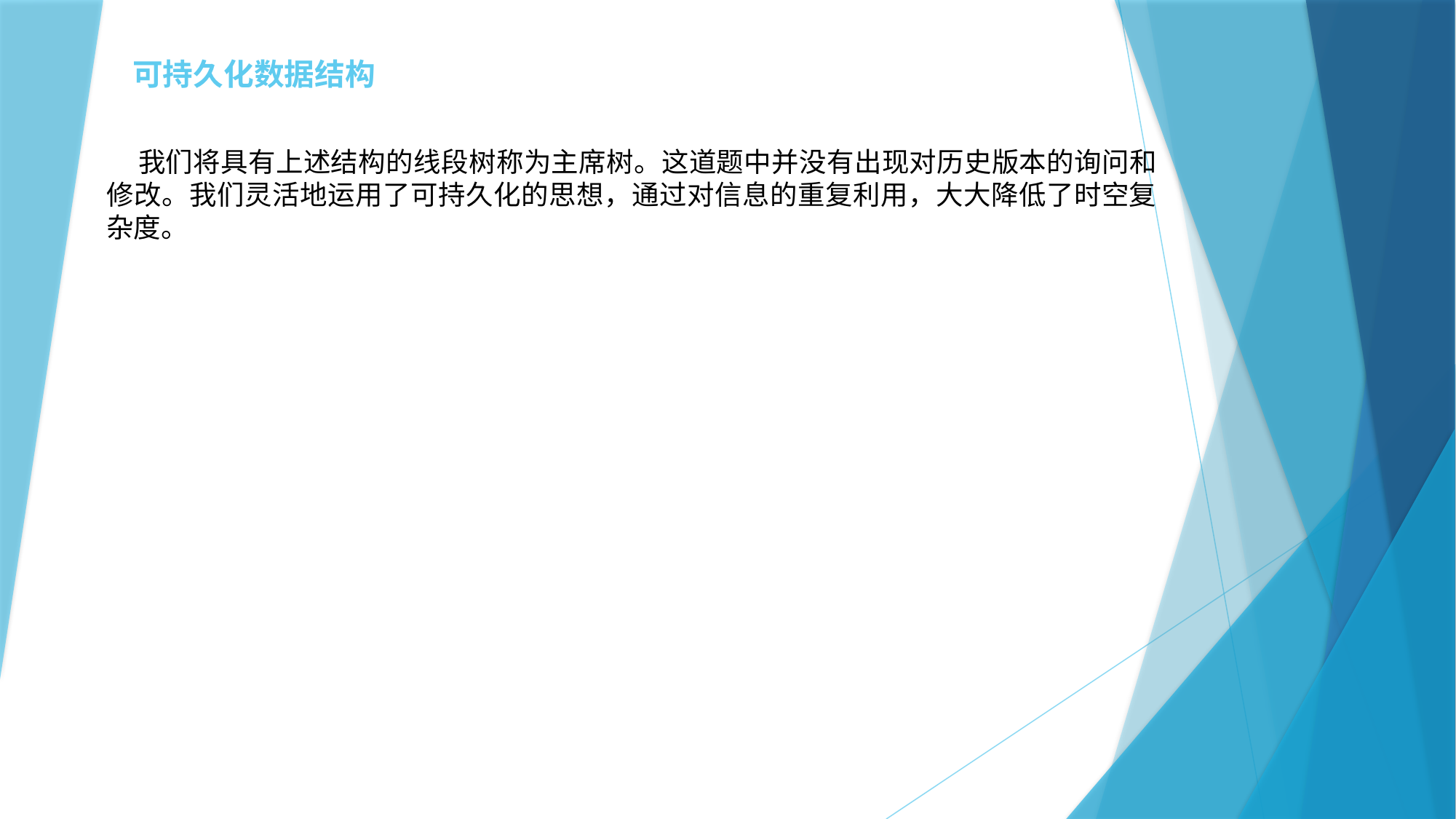

# 可持久化数据结构
我们将具有上述结构的线段树称为主席树。这道题中并没有出现对历史版本的询问和修改。我们灵活地运用了可持久化的思想，通过对信息的重复利用，大大降低了时空复杂度。